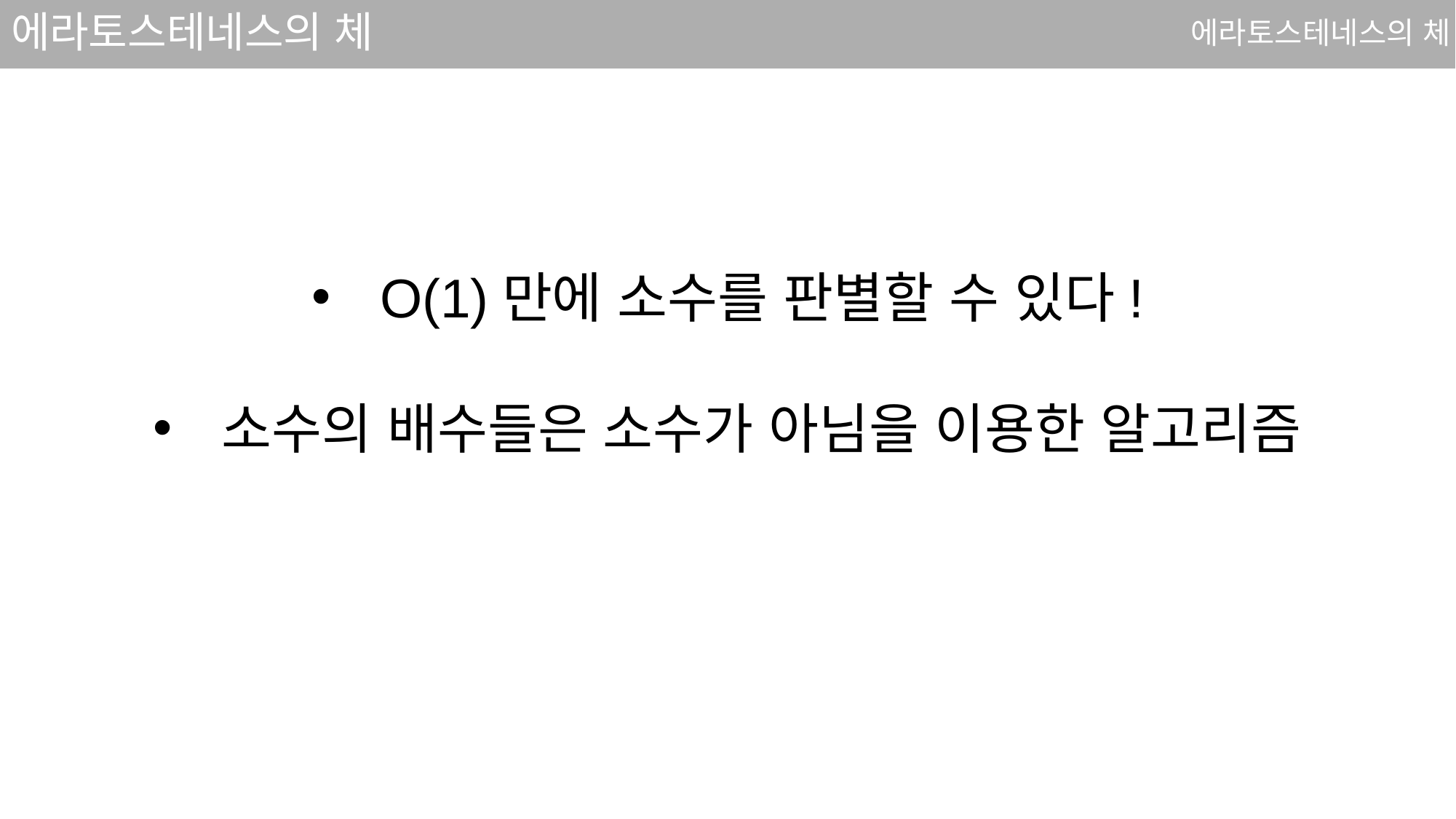

# 에라토스테네스의 체
에라토스테네스의 체
O(1)만에 소수를 판별할 수 있다!

소수의 배수들은 소수가 아님을 이용한 알고리즘